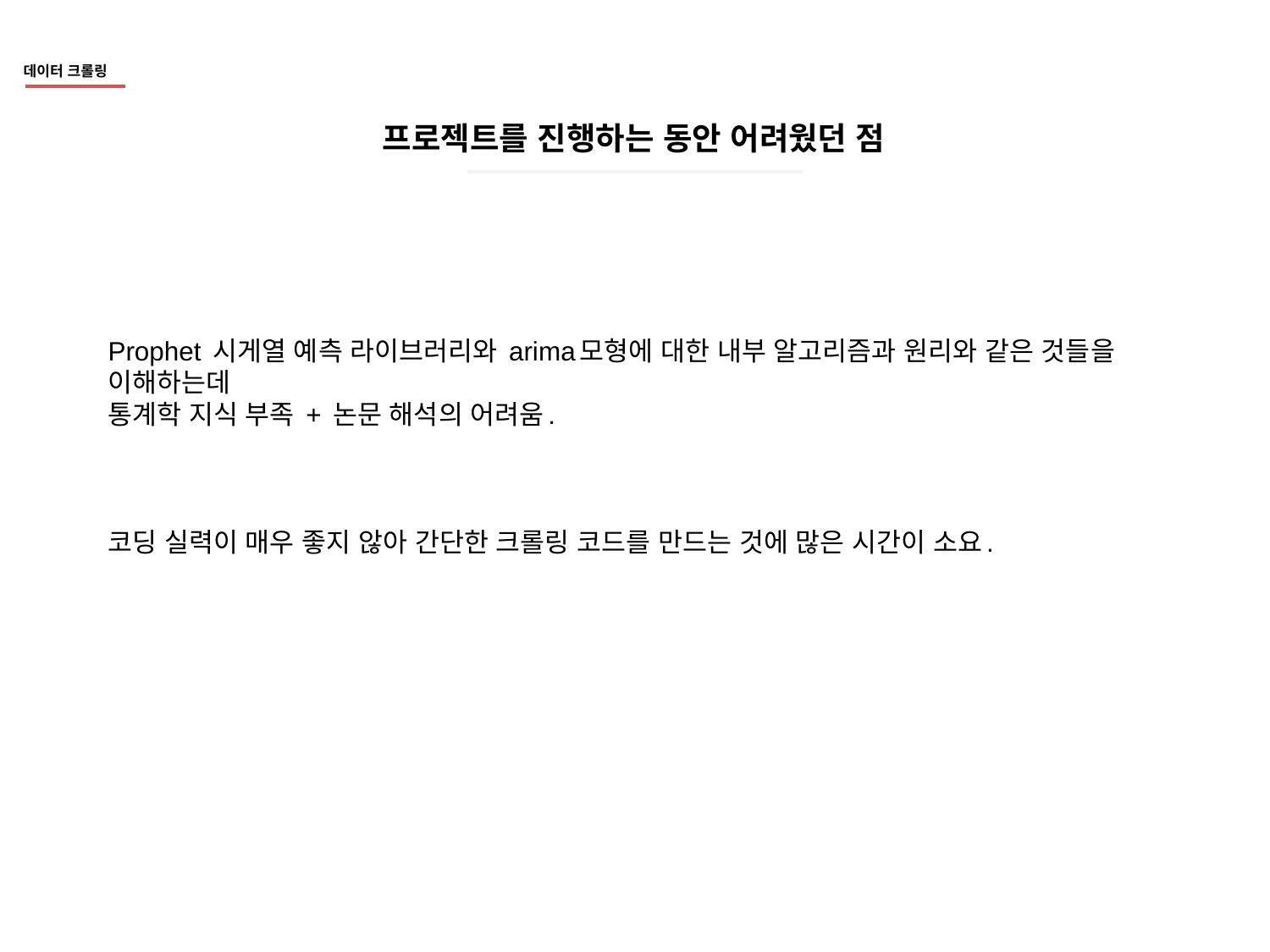

# 데이터 크롤링
프로젝트를 진행하는 동안 어려웠던 점

Prophet 시게열 예측 라이브러리와 arima모형에 대한 내부 알고리즘과 원리와 같은 것들을 이해하는데
통계학 지식 부족 + 논문 해석의 어려움.

코딩 실력이 매우 좋지 않아 간단한 크롤링 코드를 만드는 것에 많은 시간이 소요.